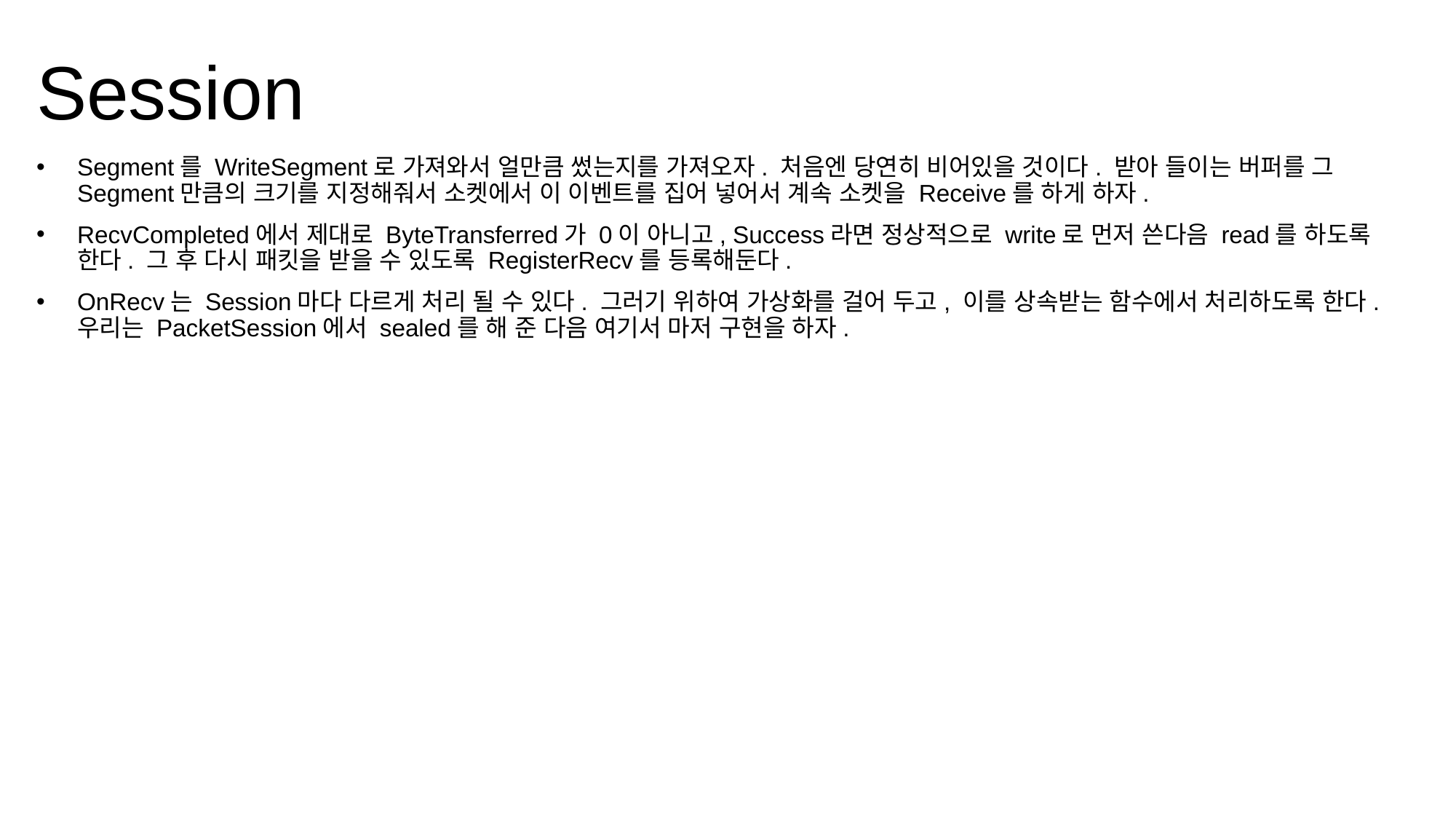

Session
Segment를 WriteSegment로 가져와서 얼만큼 썼는지를 가져오자. 처음엔 당연히 비어있을 것이다. 받아 들이는 버퍼를 그 Segment만큼의 크기를 지정해줘서 소켓에서 이 이벤트를 집어 넣어서 계속 소켓을 Receive를 하게 하자.
RecvCompleted에서 제대로 ByteTransferred가 0이 아니고, Success라면 정상적으로 write로 먼저 쓴다음 read를 하도록 한다. 그 후 다시 패킷을 받을 수 있도록 RegisterRecv를 등록해둔다.
OnRecv는 Session마다 다르게 처리 될 수 있다. 그러기 위하여 가상화를 걸어 두고, 이를 상속받는 함수에서 처리하도록 한다. 우리는 PacketSession에서 sealed를 해 준 다음 여기서 마저 구현을 하자.